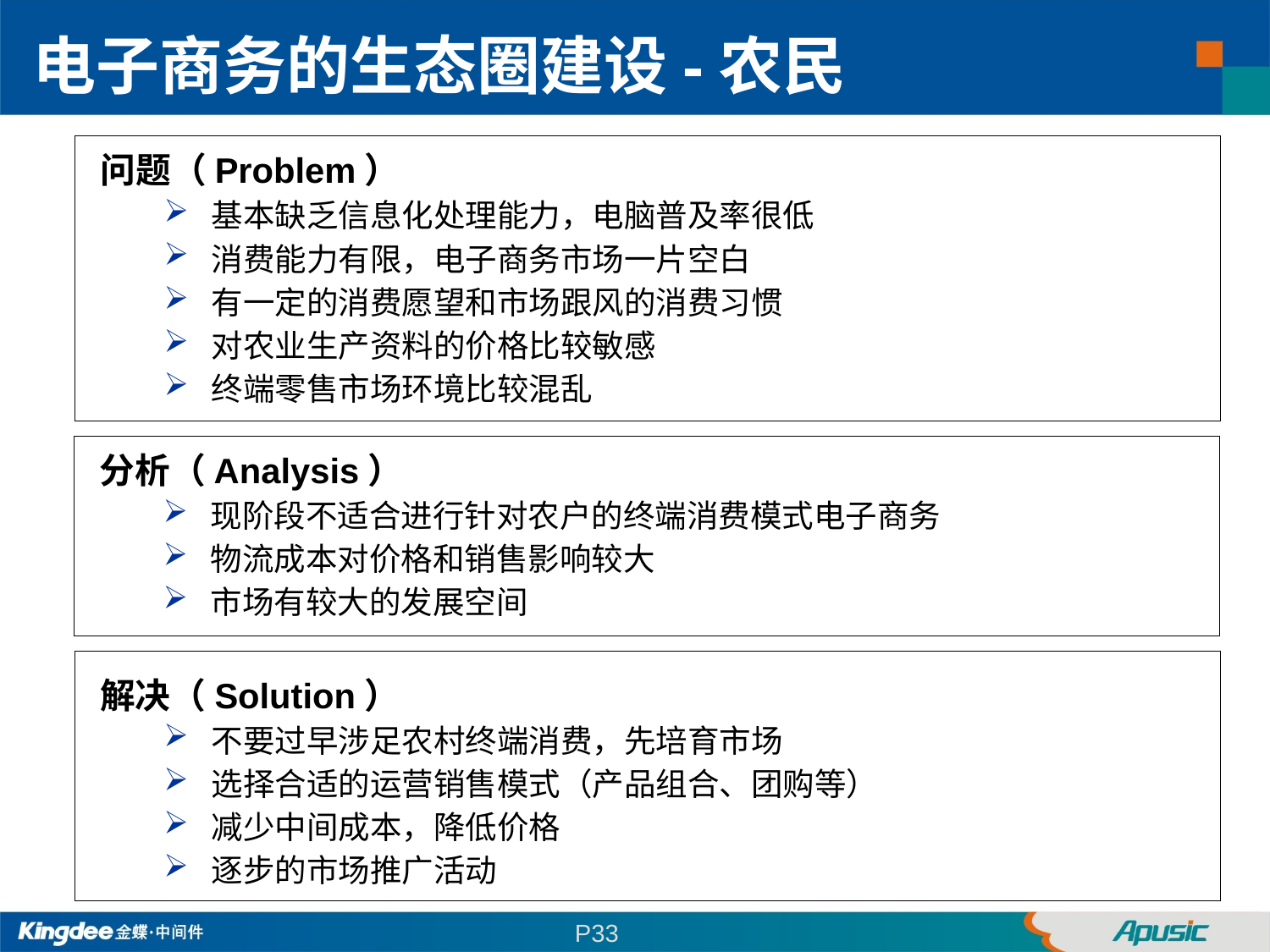

电子商务的生态圈建设-农民

问题（Problem）
基本缺乏信息化处理能力，电脑普及率很低
消费能力有限，电子商务市场一片空白
有一定的消费愿望和市场跟风的消费习惯
对农业生产资料的价格比较敏感
终端零售市场环境比较混乱

分析（Analysis）
现阶段不适合进行针对农户的终端消费模式电子商务
物流成本对价格和销售影响较大
市场有较大的发展空间

解决（Solution）
不要过早涉足农村终端消费，先培育市场
选择合适的运营销售模式（产品组合、团购等）
减少中间成本，降低价格
逐步的市场推广活动